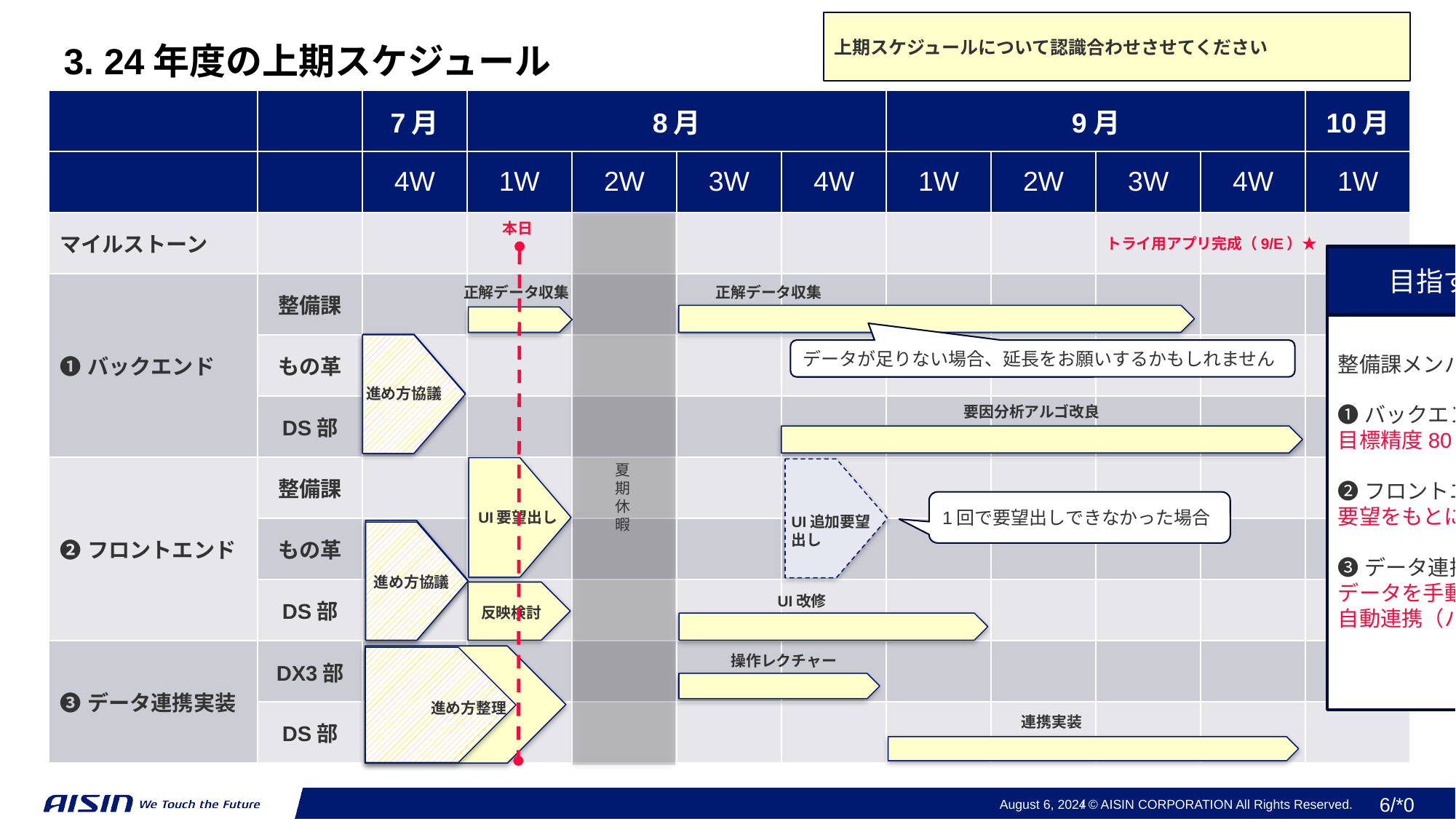

上期スケジュールについて認識合わせさせてください
3. 24年度の上期スケジュール
|  |  | 7月 | 8月 |  |  |  | 9月 |  |  |  | 10月 |
| --- | --- | --- | --- | --- | --- | --- | --- | --- | --- | --- | --- |
|  |  | 4W | 1W | 2W | 3W | 4W | 1W | 2W | 3W | 4W | 1W |
| マイルストーン |  |  |  |  |  |  |  |  |  |  |  |
| ❶バックエンド | 整備課 |  |  |  |  |  |  |  |  |  |  |
|  | もの革 |  |  |  |  |  |  |  |  |  |  |
|  | DS部 |  |  |  |  |  |  |  |  |  |  |
| ❷フロントエンド | 整備課 |  |  |  |  |  |  |  |  |  |  |
|  | もの革 |  |  |  |  |  |  |  |  |  |  |
|  | DS部 |  |  |  |  |  |  |  |  |  |  |
| ❸データ連携実装 | DX3部 |  |  |  |  |  |  |  |  |  |  |
|  | DS部 |  |  |  |  |  |  |  |  |  |  |

本日
トライ用アプリ完成（9/E）★
目指す状態（9/E）

整備課メンバーがトライ活用できる

❶バックエンド（要因分析機能）
目標精度80％達成

❷フロントエンド（画面動作）
要望をもとにUIを改修済み

❸データ連携実装
データを手動で収集する必要がなく、
自動連携（バッチ連携）できる

正解データ収集
正解データ収集

データが足りない場合、延長をお願いするかもしれません
進め方協議
要因分析アルゴ改良

夏
期
休
暇

1回で要望出しできなかった場合
UI要望出し
UI追加要望
出し

進め方協議

UI改修
反映検討

操作レクチャー

進め方整理
連携実装

August 6, 2024